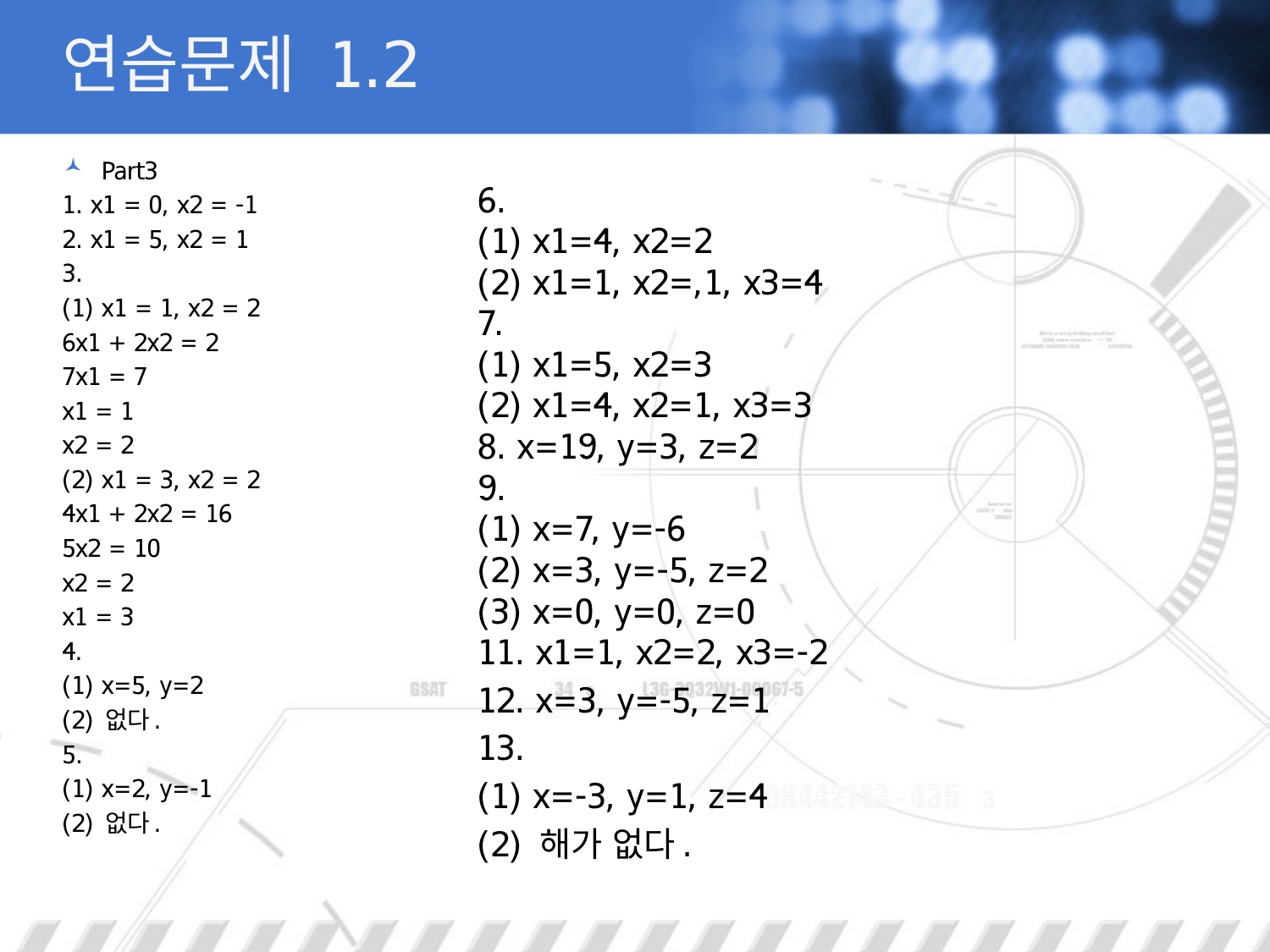

# 연습문제 1.2
Part3
1. x1 = 0, x2 = -1
2. x1 = 5, x2 = 1
3.
(1) x1 = 1, x2 = 2
6x1 + 2x2 = 2
7x1 = 7
x1 = 1
x2 = 2
(2) x1 = 3, x2 = 2
4x1 + 2x2 = 16
5x2 = 10
x2 = 2
x1 = 3
4.
(1) x=5, y=2
(2) 없다.
5.
(1) x=2, y=-1
(2) 없다.

6.
(1) x1=4, x2=2
(2) x1=1, x2=,1, x3=4
7.
(1) x1=5, x2=3
(2) x1=4, x2=1, x3=3
8. x=19, y=3, z=2
9.
(1) x=7, y=-6
(2) x=3, y=-5, z=2
(3) x=0, y=0, z=0
11. x1=1, x2=2, x3=-2
12. x=3, y=-5, z=1
13.
(1) x=-3, y=1, z=4
(2) 해가 없다.